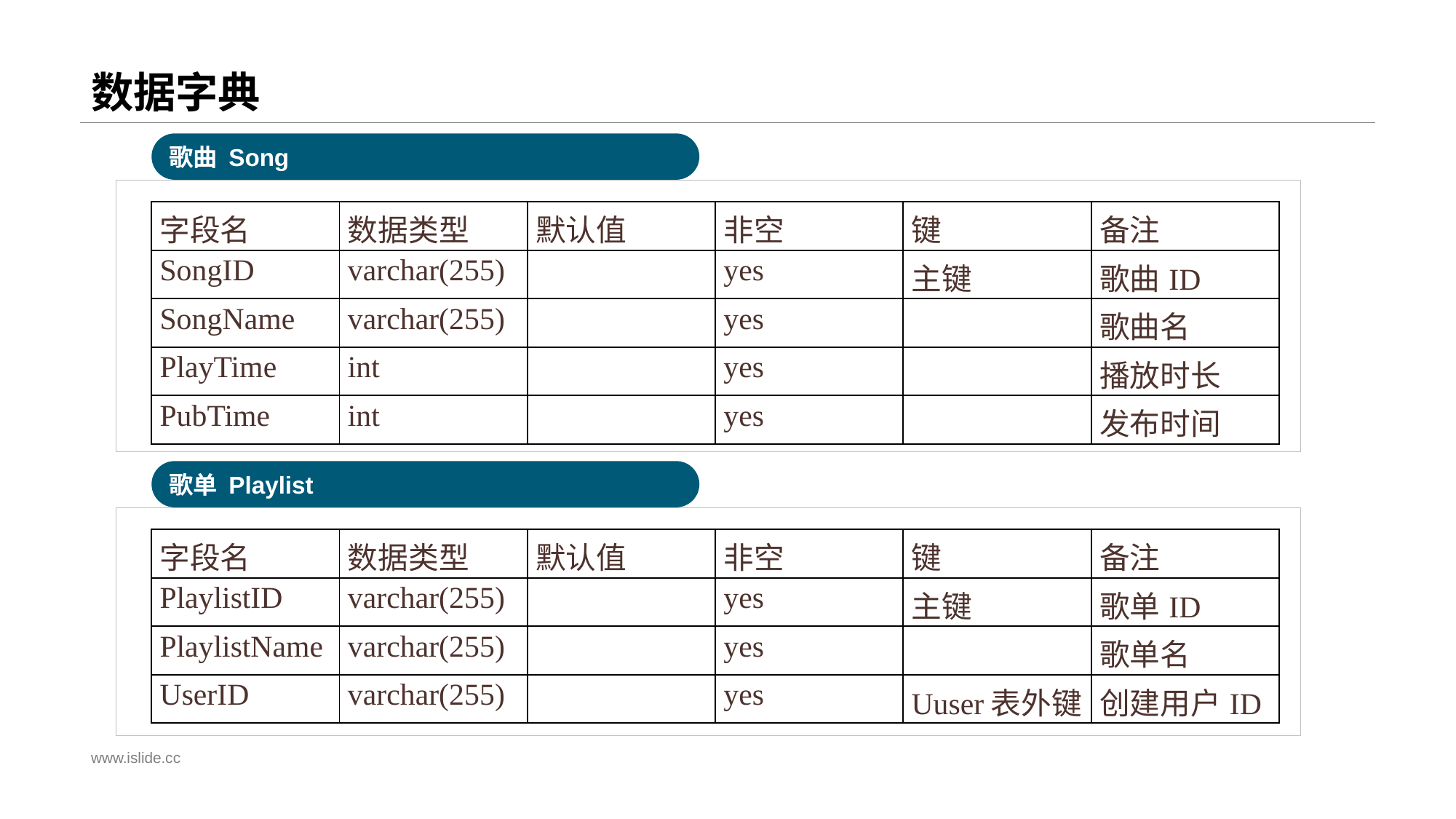

# 数据字典
歌曲 Song

| 字段名 | 数据类型 | 默认值 | 非空 | 键 | 备注 |
| --- | --- | --- | --- | --- | --- |
| SongID | varchar(255) |  | yes | 主键 | 歌曲ID |
| SongName | varchar(255) |  | yes |  | 歌曲名 |
| PlayTime | int |  | yes |  | 播放时长 |
| PubTime | int |  | yes |  | 发布时间 |
歌单 Playlist

| 字段名 | 数据类型 | 默认值 | 非空 | 键 | 备注 |
| --- | --- | --- | --- | --- | --- |
| PlaylistID | varchar(255) |  | yes | 主键 | 歌单ID |
| PlaylistName | varchar(255) |  | yes |  | 歌单名 |
| UserID | varchar(255) |  | yes | Uuser表外键 | 创建用户ID |
www.islide.cc
12